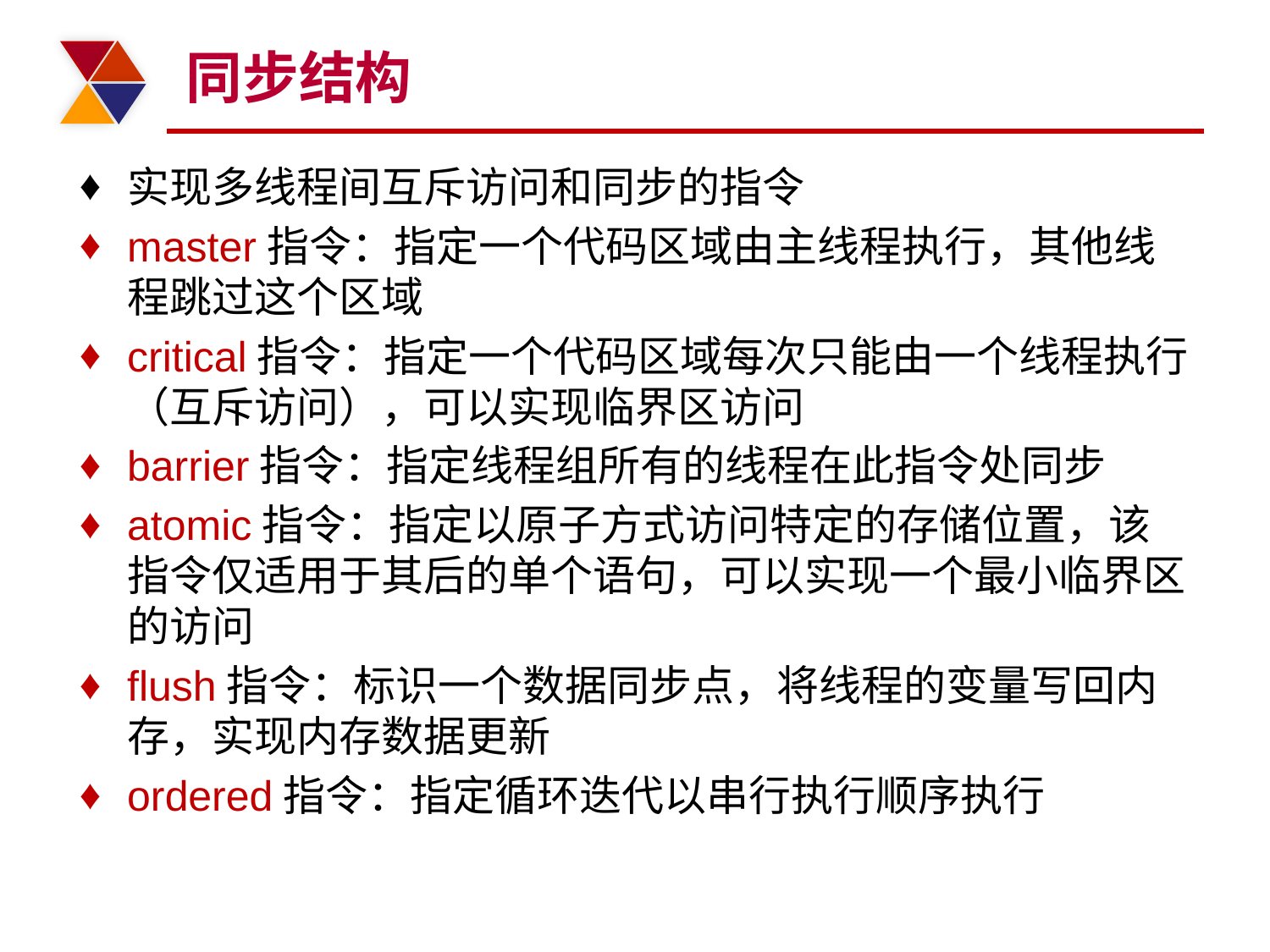

# 同步结构
实现多线程间互斥访问和同步的指令
master指令：指定一个代码区域由主线程执行，其他线程跳过这个区域
critical指令：指定一个代码区域每次只能由一个线程执行（互斥访问），可以实现临界区访问
barrier指令：指定线程组所有的线程在此指令处同步
atomic指令：指定以原子方式访问特定的存储位置，该指令仅适用于其后的单个语句，可以实现一个最小临界区的访问
flush指令：标识一个数据同步点，将线程的变量写回内存，实现内存数据更新
ordered指令：指定循环迭代以串行执行顺序执行